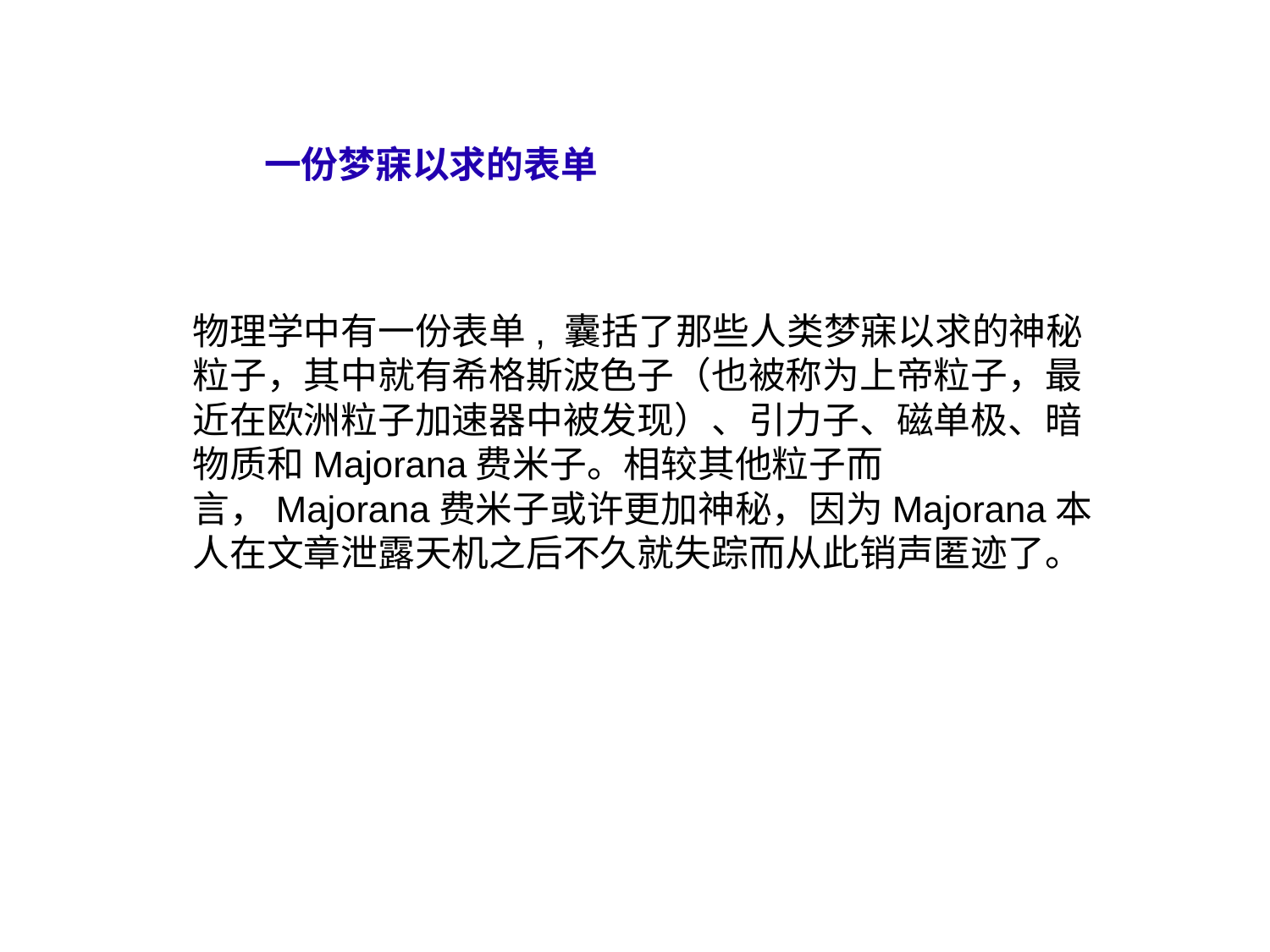

一份梦寐以求的表单
物理学中有一份表单, 囊括了那些人类梦寐以求的神秘粒子，其中就有希格斯波色子（也被称为上帝粒子，最近在欧洲粒子加速器中被发现）、引力子、磁单极、暗物质和Majorana费米子。相较其他粒子而言，Majorana费米子或许更加神秘，因为Majorana本人在文章泄露天机之后不久就失踪而从此销声匿迹了。